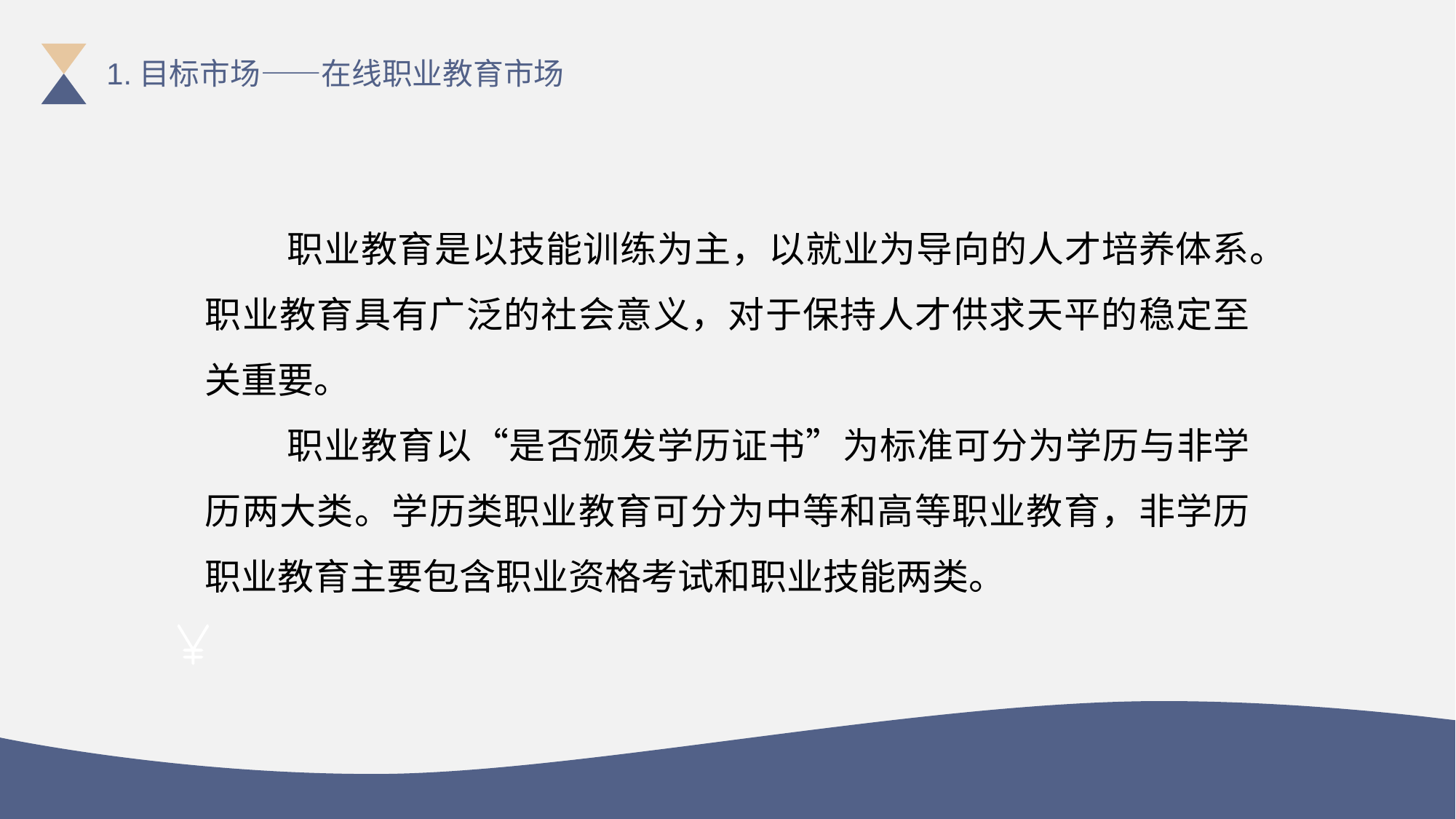

1.目标市场——在线职业教育市场
  职业教育是以技能训练为主，以就业为导向的人才培养体系。职业教育具有广泛的社会意义，对于保持人才供求天平的稳定至关重要。
  职业教育以“是否颁发学历证书”为标准可分为学历与非学历两大类。学历类职业教育可分为中等和高等职业教育，非学历职业教育主要包含职业资格考试和职业技能两类。